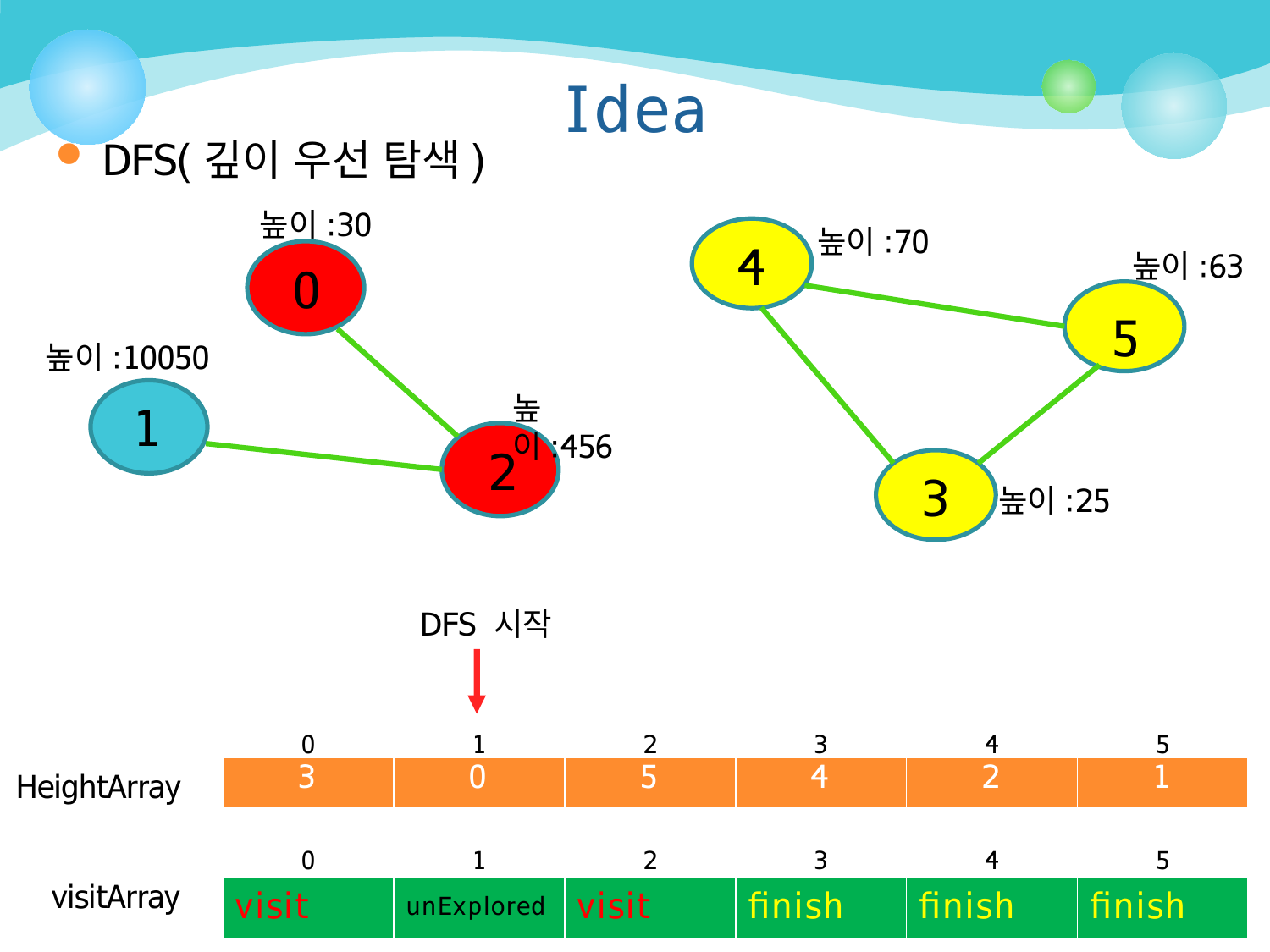

# Idea
DFS(깊이 우선 탐색)
높이:30

0
높이:10050

높이:456
1

2
높이:70

4
높이:63

5

3
높이:25
DFS 시작
| 0 | 1 | 2 | 3 | 4 | 5 |
| --- | --- | --- | --- | --- | --- |
| 3 | 0 | 5 | 4 | 2 | 1 |
| --- | --- | --- | --- | --- | --- |
HeightArray
| 0 | 1 | 2 | 3 | 4 | 5 |
| --- | --- | --- | --- | --- | --- |
visitArray
| visit | unExplored | visit | finish | finish | finish |
| --- | --- | --- | --- | --- | --- |